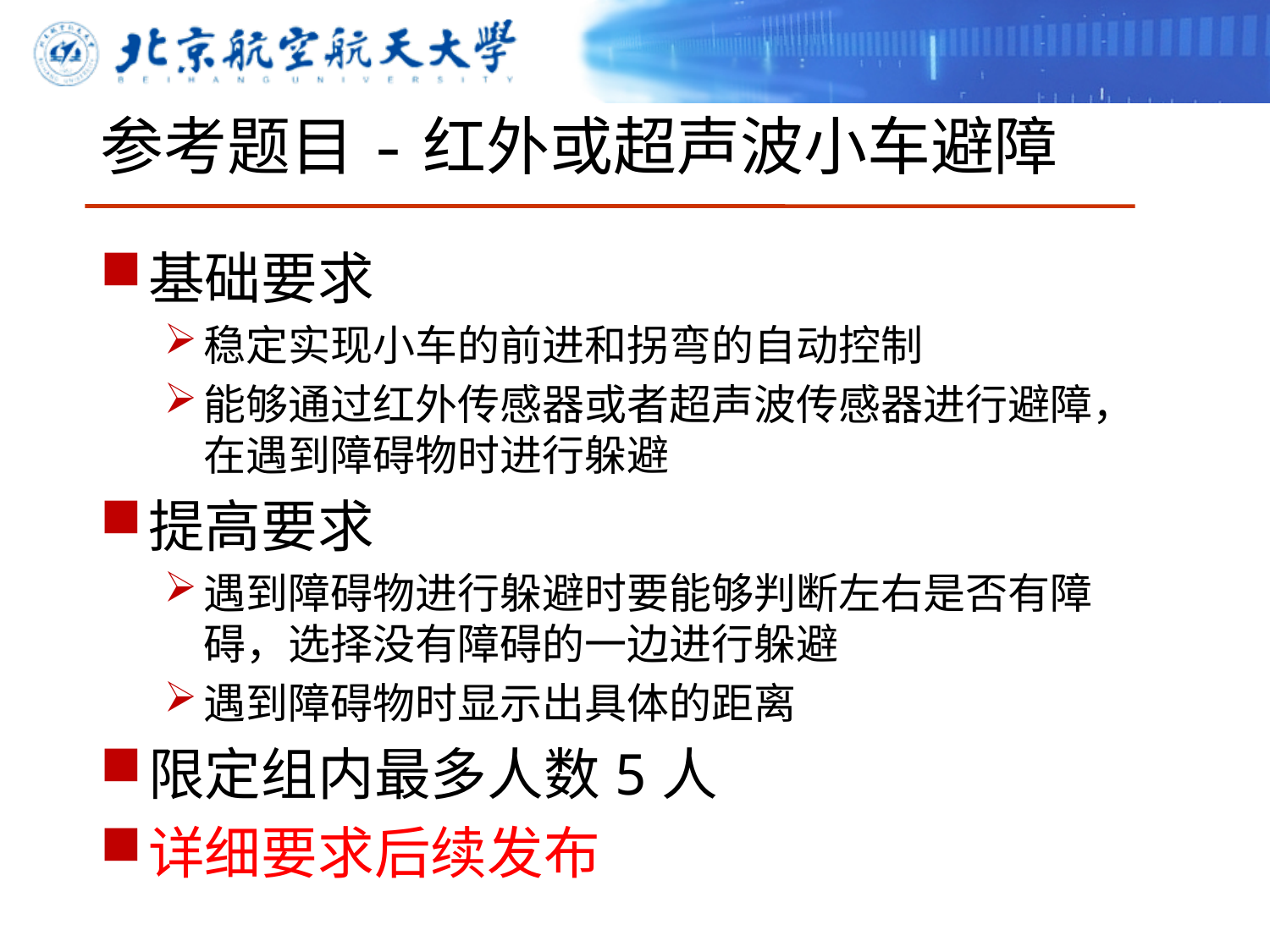

# 参考题目-红外或超声波小车避障
基础要求
稳定实现小车的前进和拐弯的自动控制
能够通过红外传感器或者超声波传感器进行避障，在遇到障碍物时进行躲避
提高要求
遇到障碍物进行躲避时要能够判断左右是否有障碍，选择没有障碍的一边进行躲避
遇到障碍物时显示出具体的距离
限定组内最多人数5人
详细要求后续发布